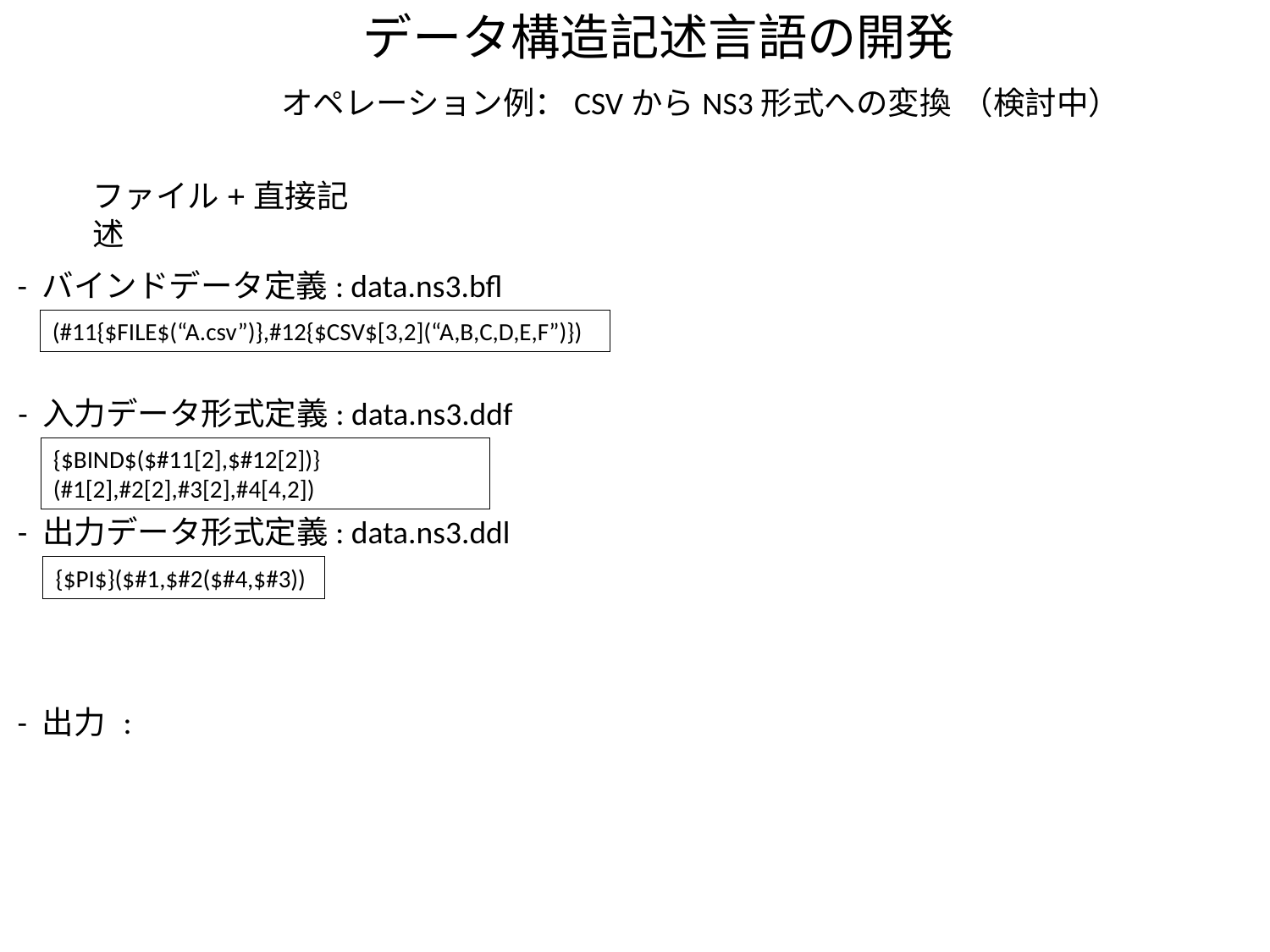

データ構造記述言語の開発
オペレーション例：CSVからNS3形式への変換 （検討中）
ファイル+直接記述
- バインドデータ定義: data.ns3.bfl
(#11{$FILE$(“A.csv”)},#12{$CSV$[3,2](“A,B,C,D,E,F”)})
- 入力データ形式定義: data.ns3.ddf
{$BIND$($#11[2],$#12[2])}(#1[2],#2[2],#3[2],#4[4,2])
- 出力データ形式定義: data.ns3.ddl
{$PI$}($#1,$#2($#4,$#3))
- 出力 :